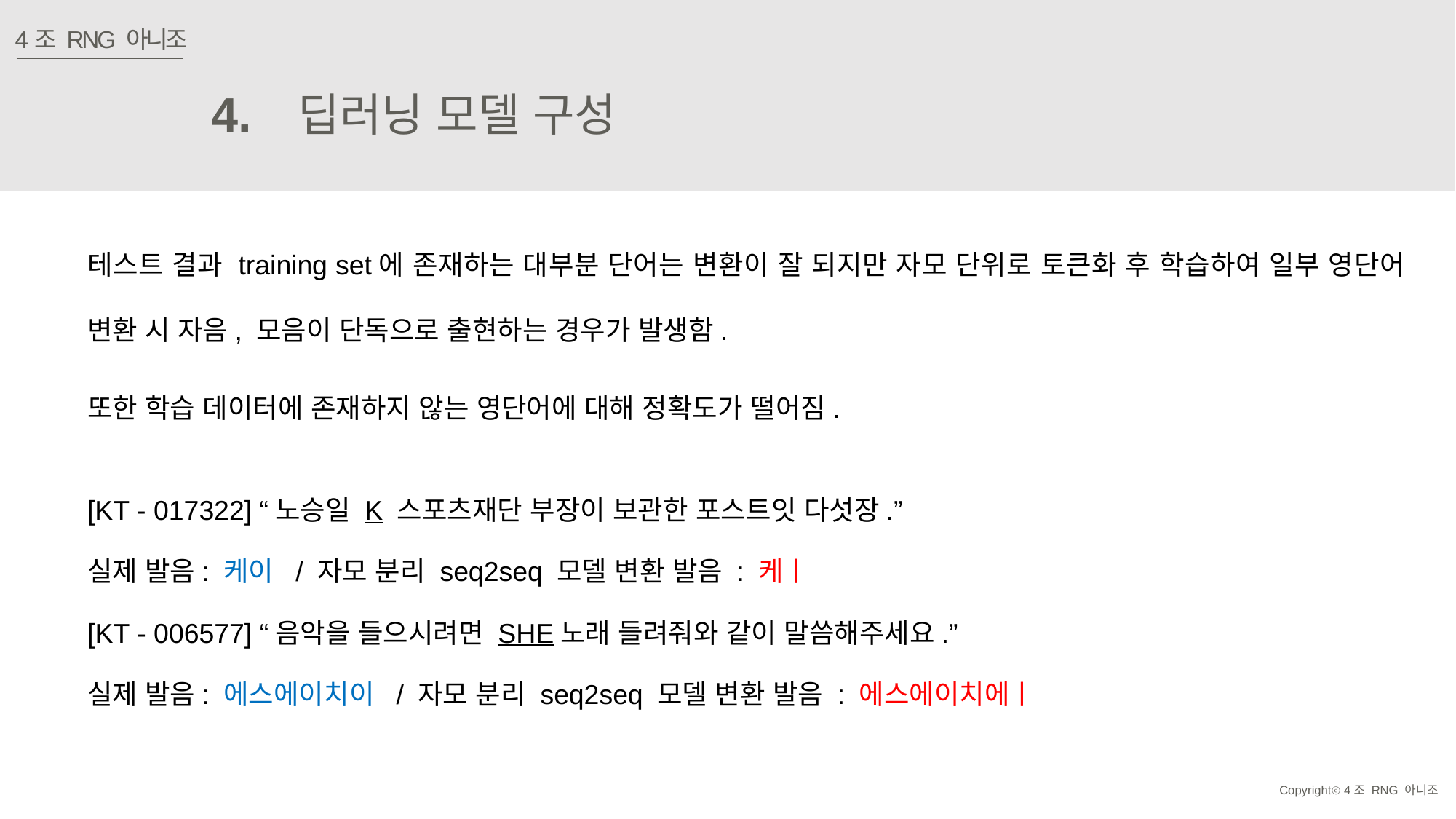

4조 RNG 아니조
4.
딥러닝 모델 구성
테스트 결과 training set에 존재하는 대부분 단어는 변환이 잘 되지만 자모 단위로 토큰화 후 학습하여 일부 영단어 변환 시 자음, 모음이 단독으로 출현하는 경우가 발생함.
또한 학습 데이터에 존재하지 않는 영단어에 대해 정확도가 떨어짐.

[KT - 017322] “노승일 K 스포츠재단 부장이 보관한 포스트잇 다섯장.”
실제 발음: 케이  / 자모 분리 seq2seq 모델 변환 발음 : 케ㅣ
[KT - 006577] “음악을 들으시려면 SHE노래 들려줘와 같이 말씀해주세요.”
실제 발음: 에스에이치이  / 자모 분리 seq2seq 모델 변환 발음 : 에스에이치에ㅣ